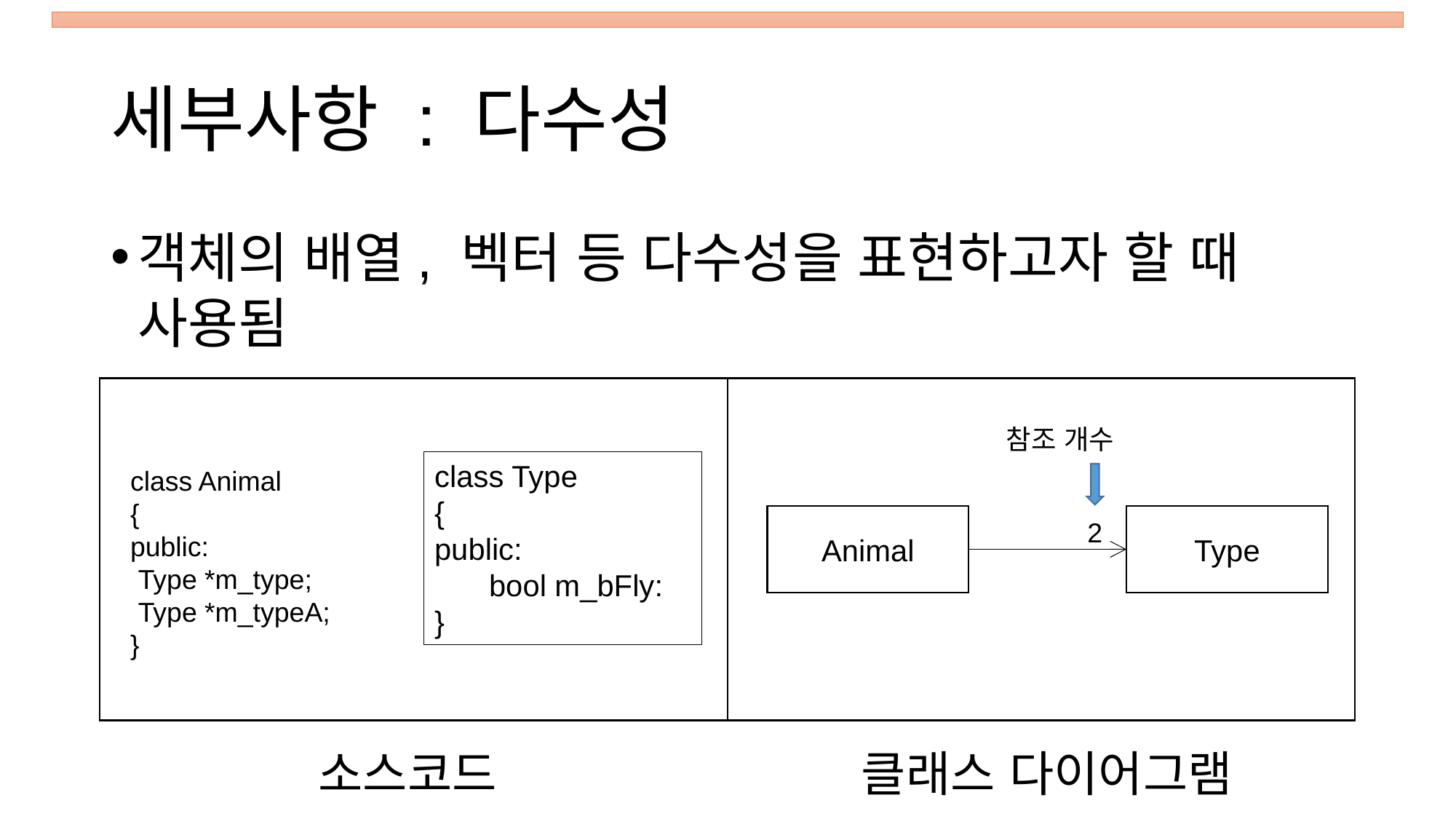

# 세부사항 : 다수성

객체의 배열, 벡터 등 다수성을 표현하고자 할 때 사용됨

참조 개수
class Type
{
public:
bool m_bFly:
}
class Animal
{
public:
 Type *m_type;
 Type *m_typeA;
}

Type
Animal
2
클래스 다이어그램
소스코드